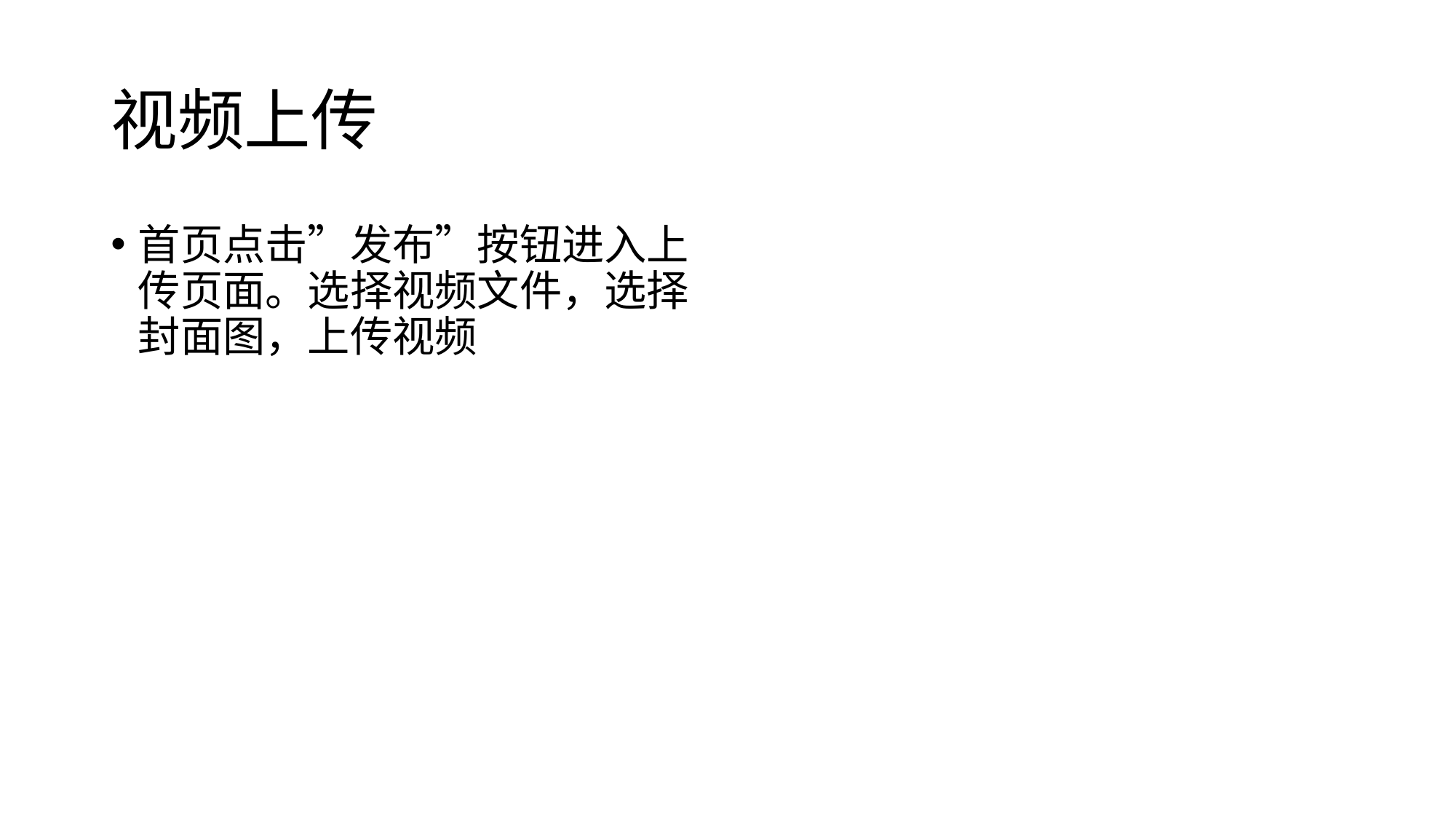

# 视频上传
首页点击”发布”按钮进入上传页面。选择视频文件，选择封面图，上传视频